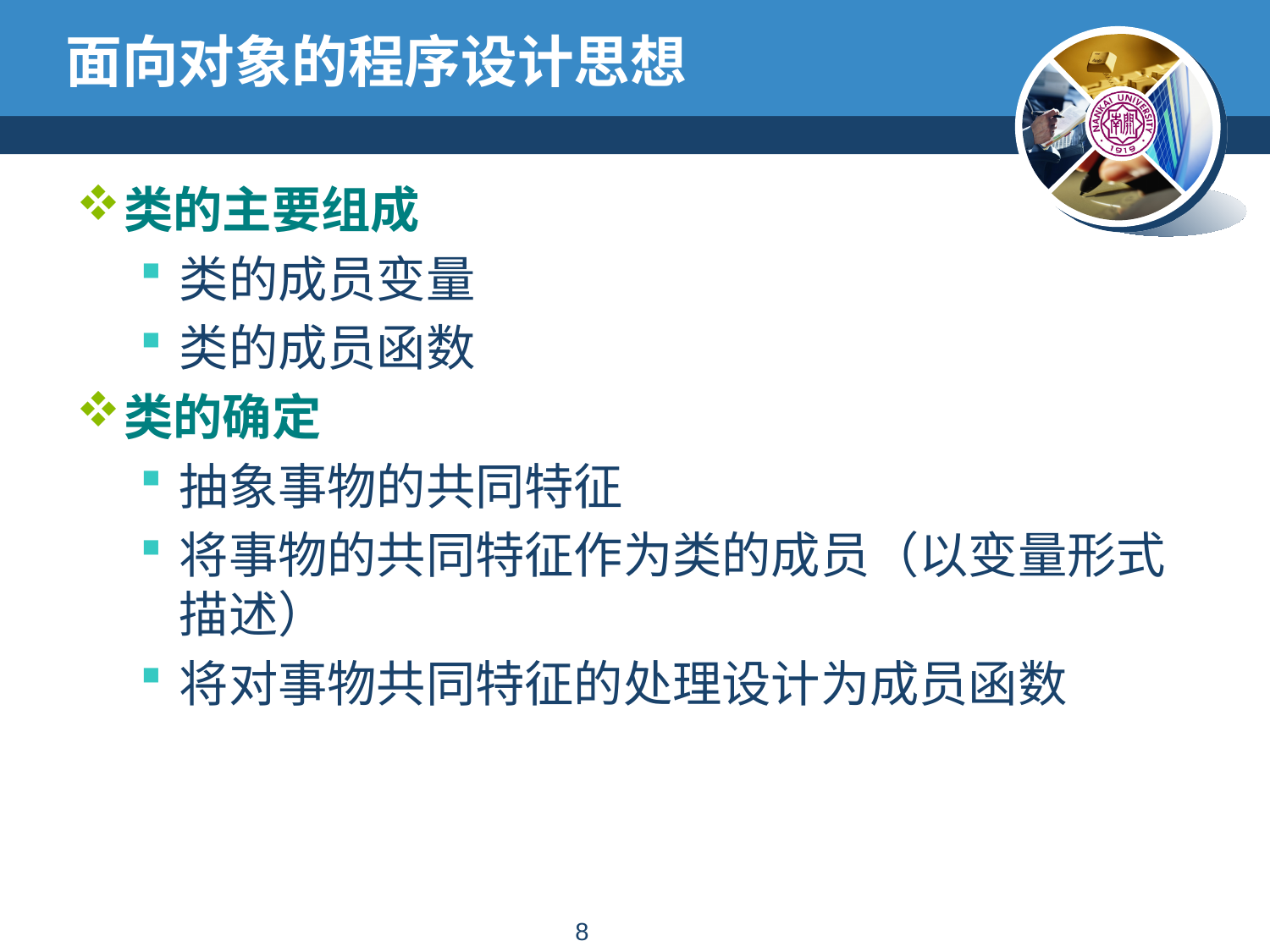

# 面向对象的程序设计思想
类的主要组成
类的成员变量
类的成员函数
类的确定
抽象事物的共同特征
将事物的共同特征作为类的成员（以变量形式描述）
将对事物共同特征的处理设计为成员函数
8